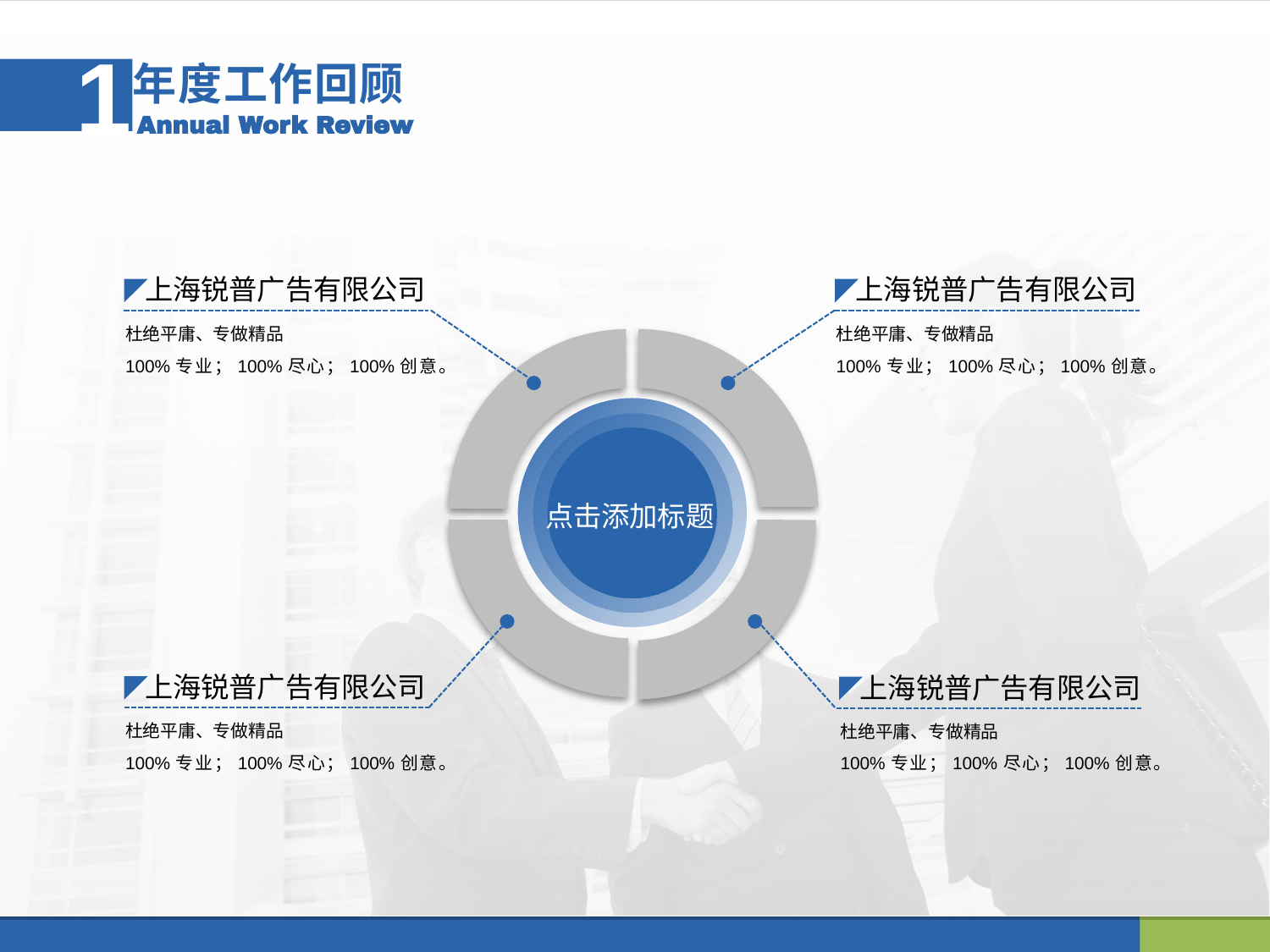

1
年度工作回顾

Annual Work Review
上海锐普广告有限公司

杜绝平庸、专做精品
100%专业；100%尽心；100%创意。
上海锐普广告有限公司

杜绝平庸、专做精品
100%专业；100%尽心；100%创意。

点击添加标题

上海锐普广告有限公司

杜绝平庸、专做精品
100%专业；100%尽心；100%创意。
上海锐普广告有限公司

杜绝平庸、专做精品
100%专业；100%尽心；100%创意。